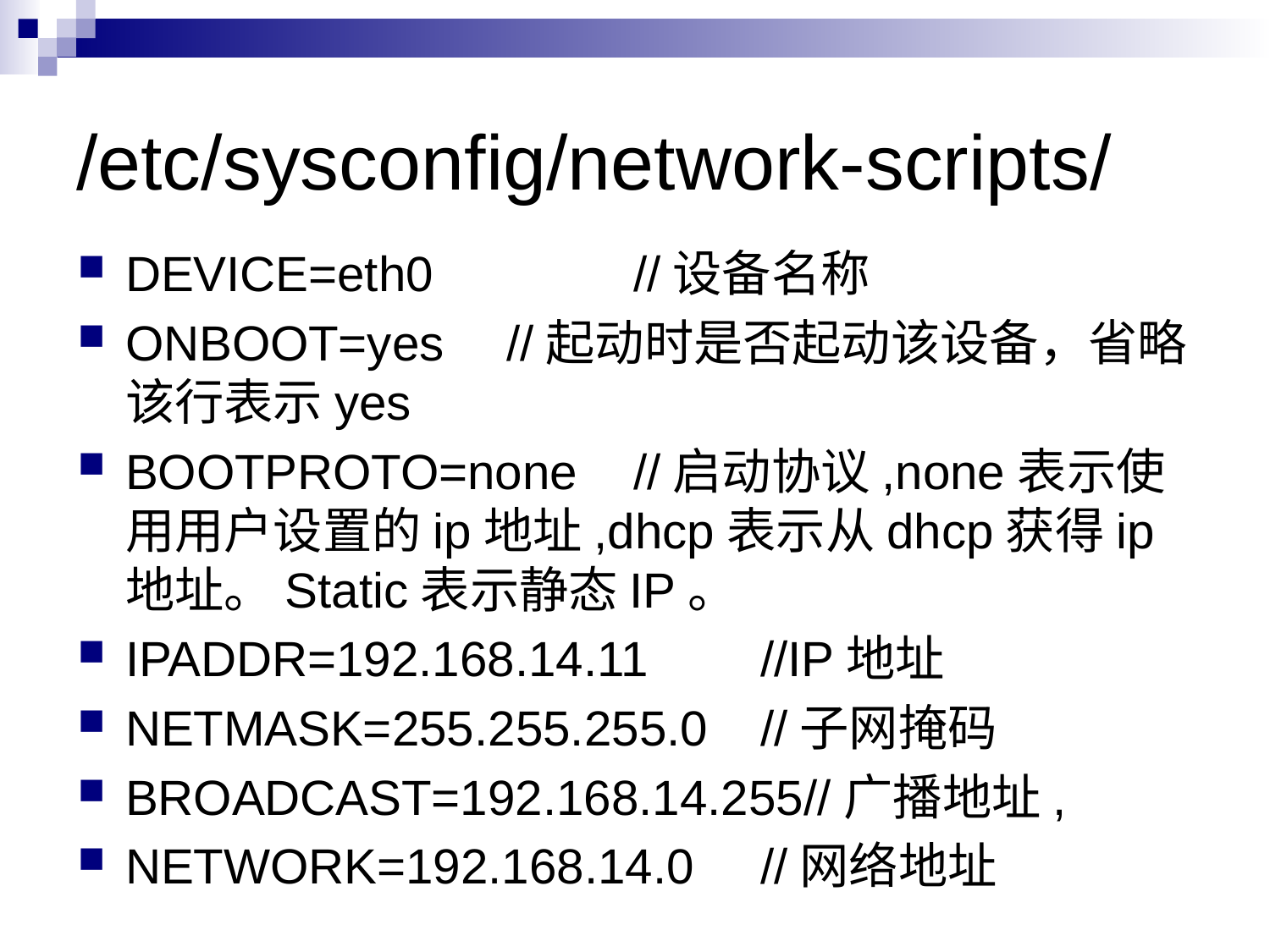

# /etc/sysconfig/network-scripts/
DEVICE=eth0 		//设备名称
ONBOOT=yes 	//起动时是否起动该设备，省略该行表示yes
BOOTPROTO=none 	//启动协议,none表示使用用户设置的ip地址,dhcp表示从dhcp获得ip地址。Static表示静态IP。
IPADDR=192.168.14.11 	//IP地址
NETMASK=255.255.255.0	//子网掩码
BROADCAST=192.168.14.255//广播地址,
NETWORK=192.168.14.0	//网络地址